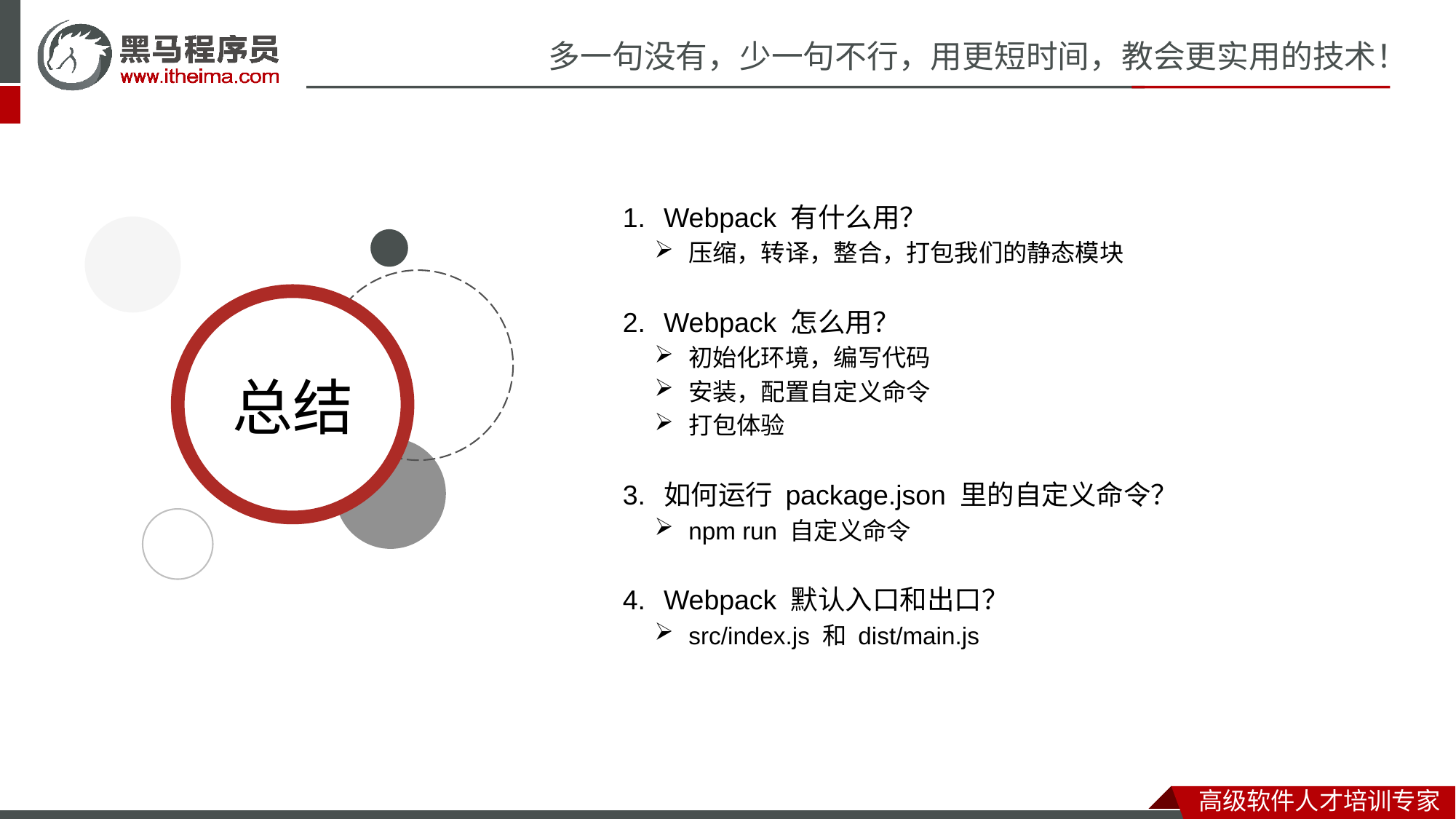

Webpack 有什么用？
压缩，转译，整合，打包我们的静态模块
Webpack 怎么用？
初始化环境，编写代码
安装，配置自定义命令
打包体验
如何运行 package.json 里的自定义命令？
npm run 自定义命令
Webpack 默认入口和出口？
src/index.js 和 dist/main.js